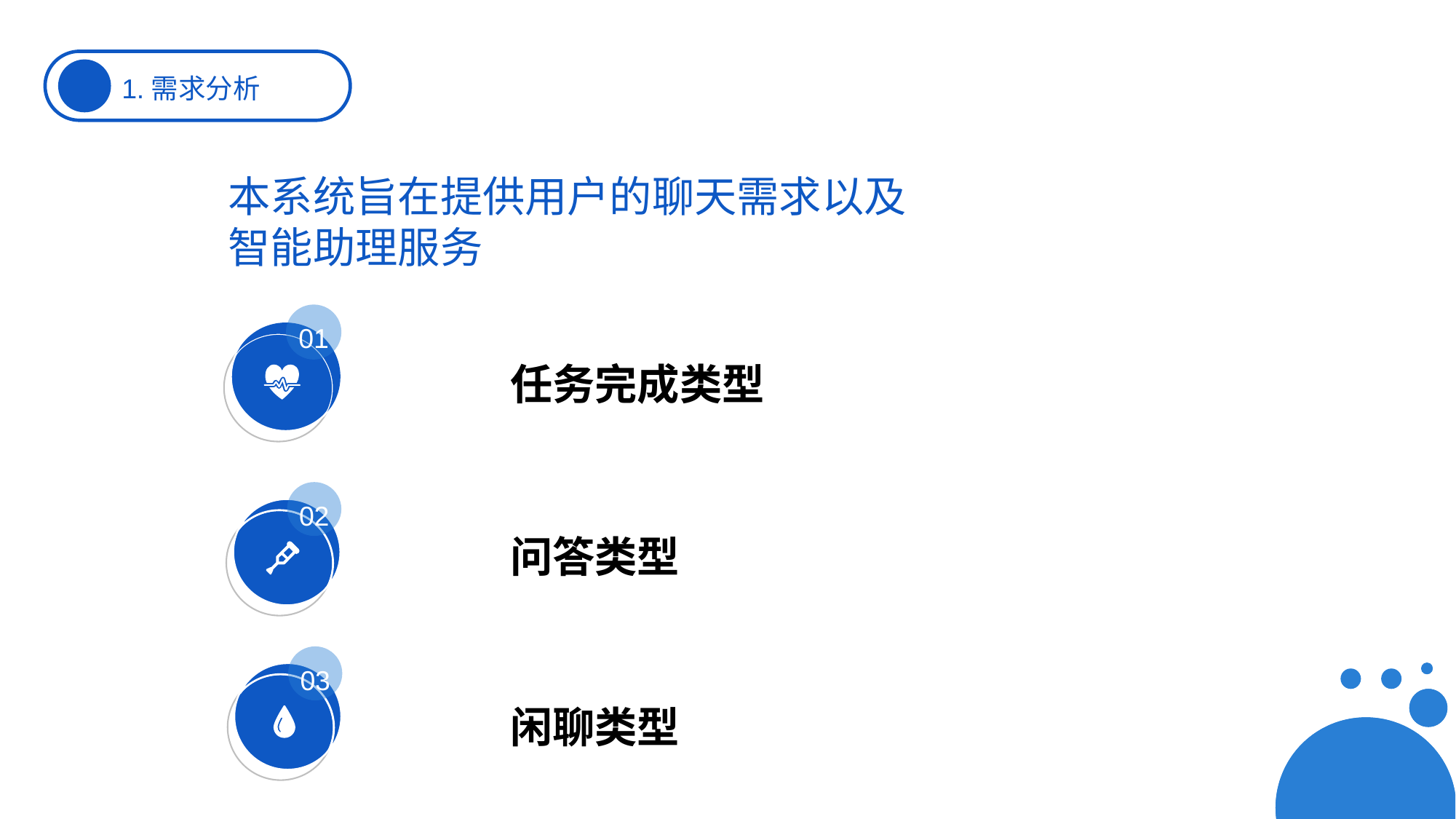

1.需求分析
本系统旨在提供用户的聊天需求以及智能助理服务

01

任务完成类型

02

问答类型

03

闲聊类型